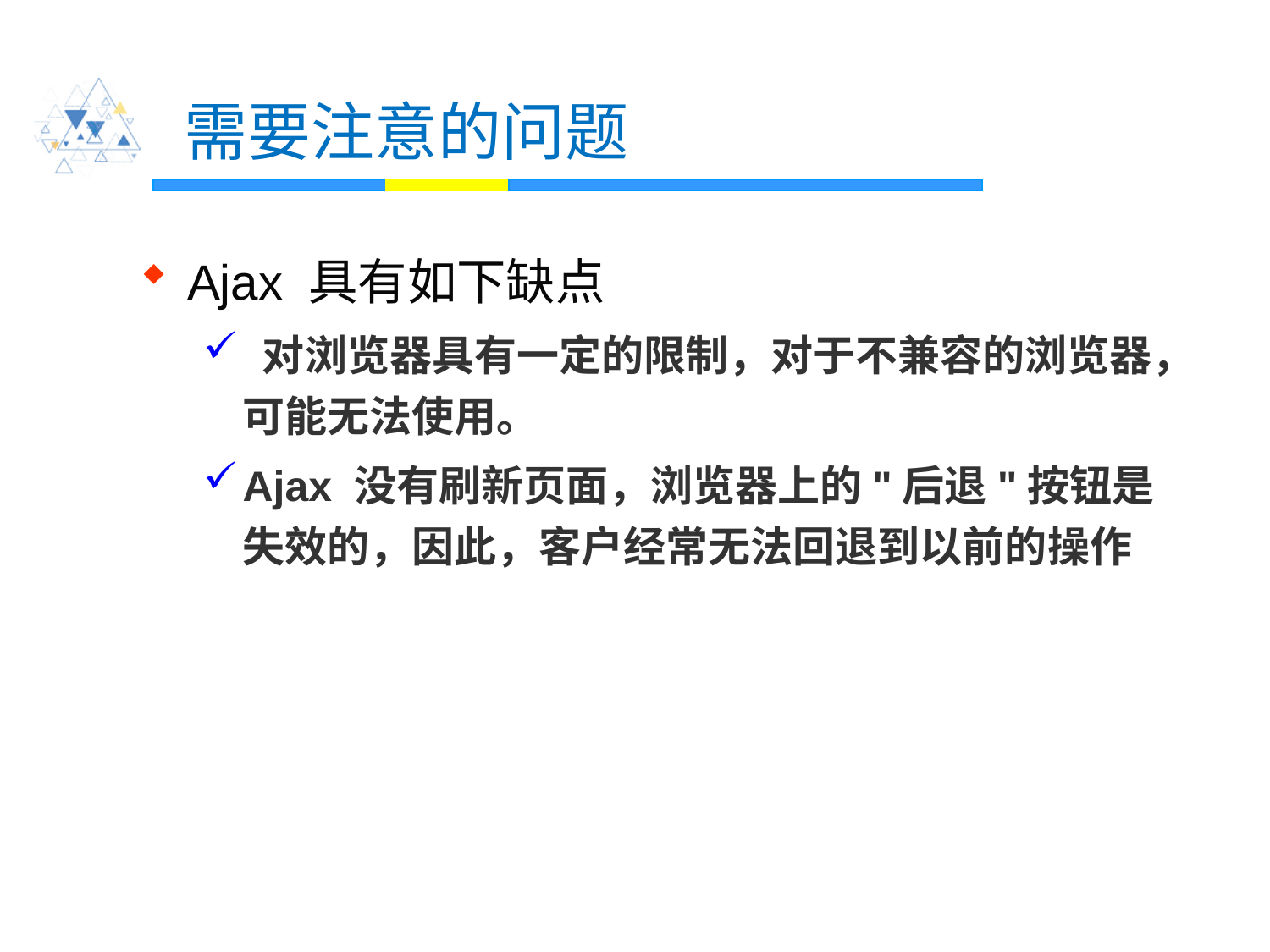

# 需要注意的问题
Ajax 具有如下缺点
 对浏览器具有一定的限制，对于不兼容的浏览器，可能无法使用。
Ajax 没有刷新页面，浏览器上的"后退"按钮是失效的，因此，客户经常无法回退到以前的操作